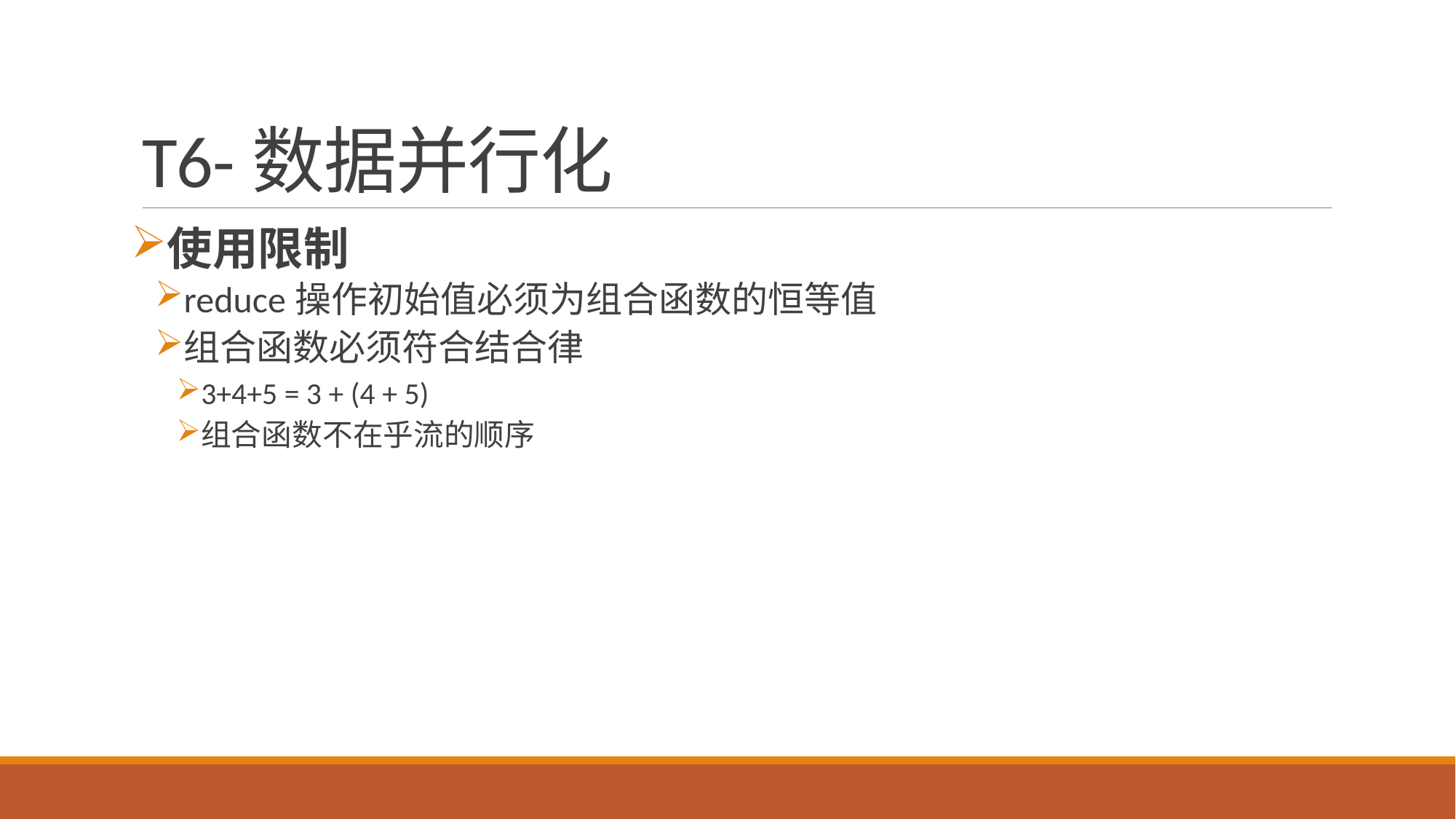

# T6-数据并行化
使用限制
reduce操作初始值必须为组合函数的恒等值
组合函数必须符合结合律
3+4+5 = 3 + (4 + 5)
组合函数不在乎流的顺序